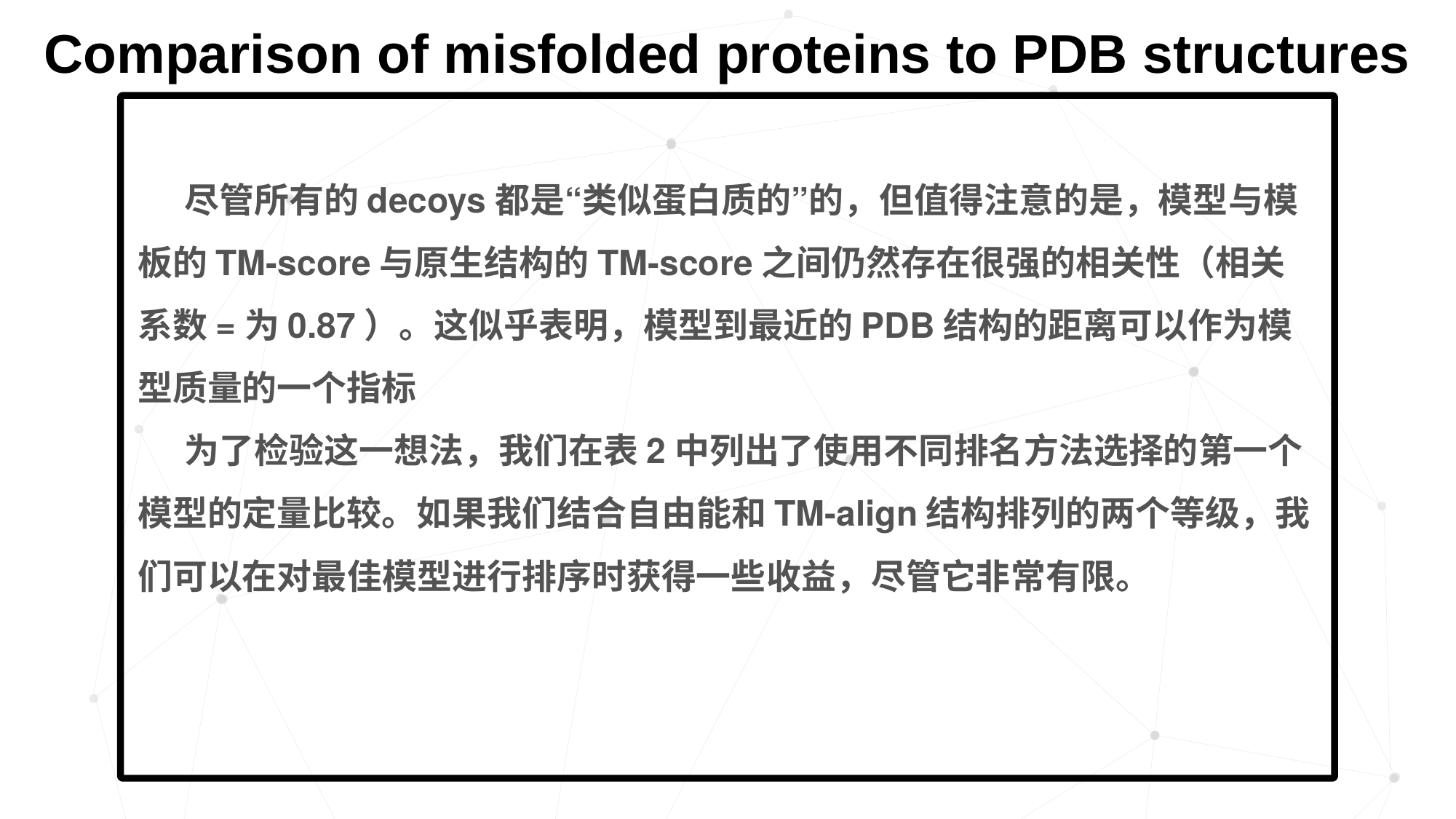

Comparison of misfolded proteins to PDB structures

    尽管所有的decoys都是“类似蛋白质的”的，但值得注意的是，模型与模板的TM-score与原生结构的TM-score之间仍然存在很强的相关性（相关系数=为0.87）。这似乎表明，模型到最近的PDB结构的距离可以作为模型质量的一个指标
    为了检验这一想法，我们在表2中列出了使用不同排名方法选择的第一个模型的定量比较。如果我们结合自由能和TM-align结构排列的两个等级，我们可以在对最佳模型进行排序时获得一些收益，尽管它非常有限。